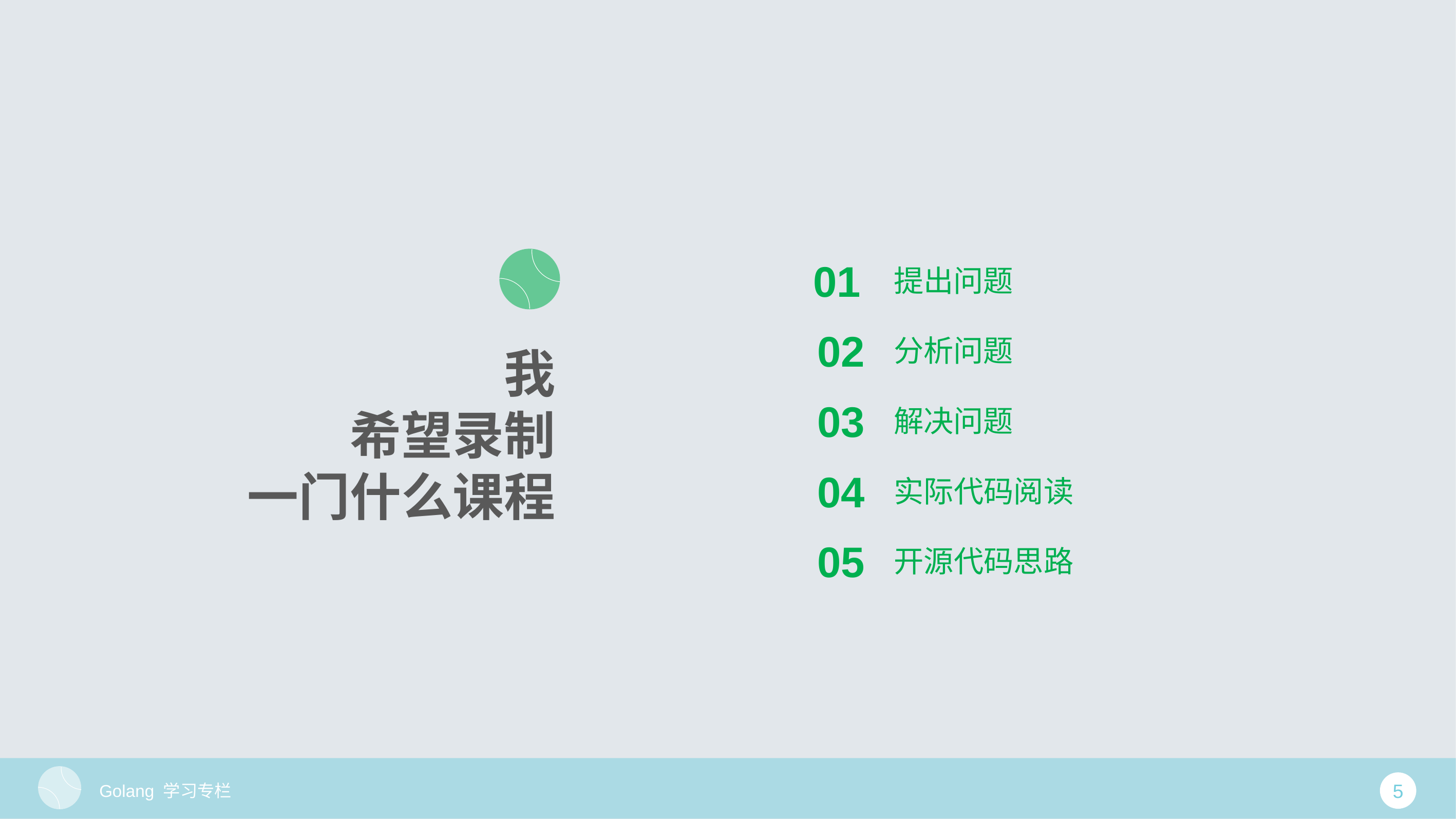

01
提出问题
02
分析问题
我
希望录制
一门什么课程
03
解决问题
04
实际代码阅读
05
开源代码思路

5
Golang 学习专栏